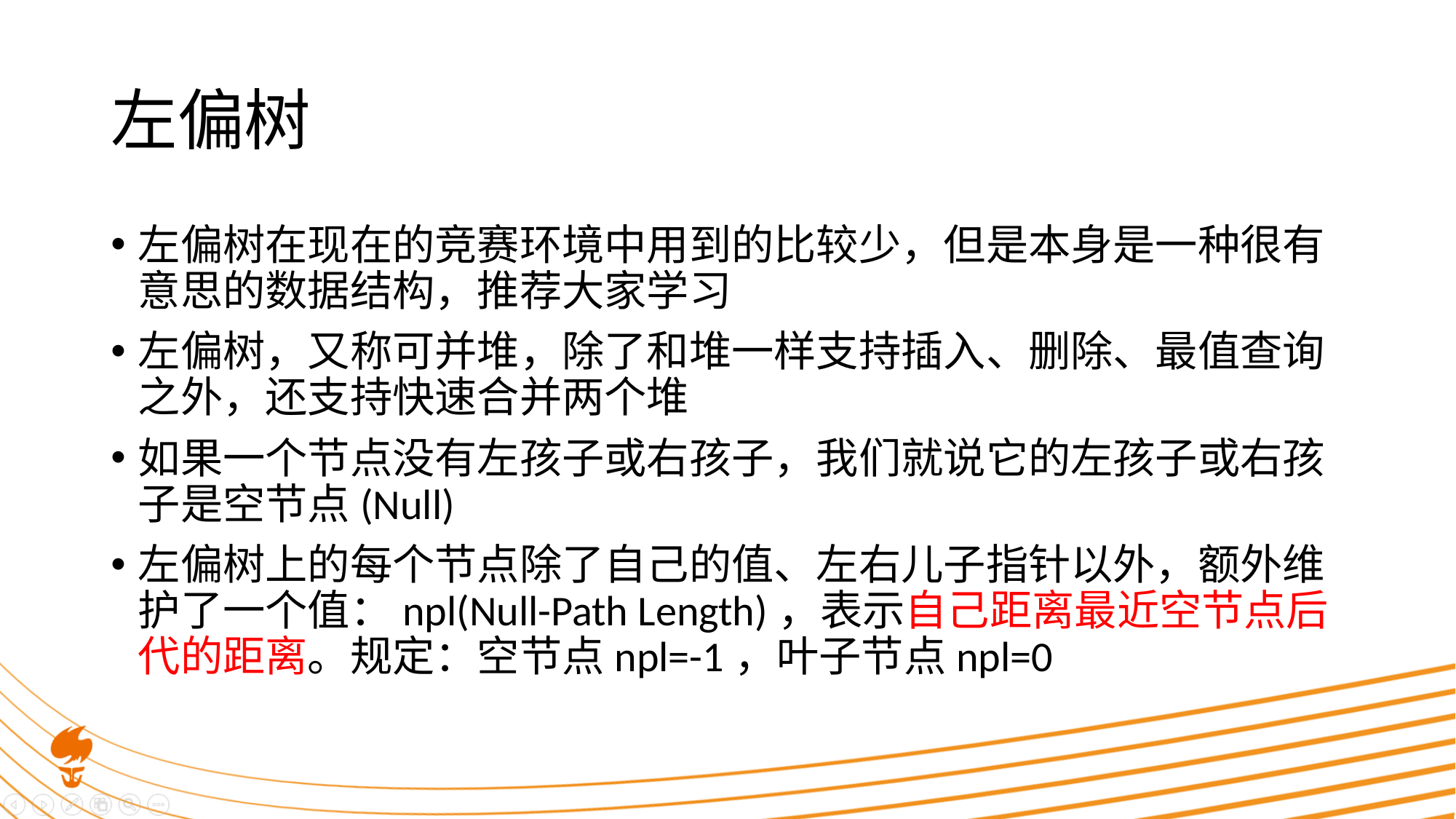

# 左偏树
左偏树在现在的竞赛环境中用到的比较少，但是本身是一种很有意思的数据结构，推荐大家学习
左偏树，又称可并堆，除了和堆一样支持插入、删除、最值查询之外，还支持快速合并两个堆
如果一个节点没有左孩子或右孩子，我们就说它的左孩子或右孩子是空节点(Null)
左偏树上的每个节点除了自己的值、左右儿子指针以外，额外维护了一个值：npl(Null-Path Length)，表示自己距离最近空节点后代的距离。规定：空节点npl=-1，叶子节点npl=0